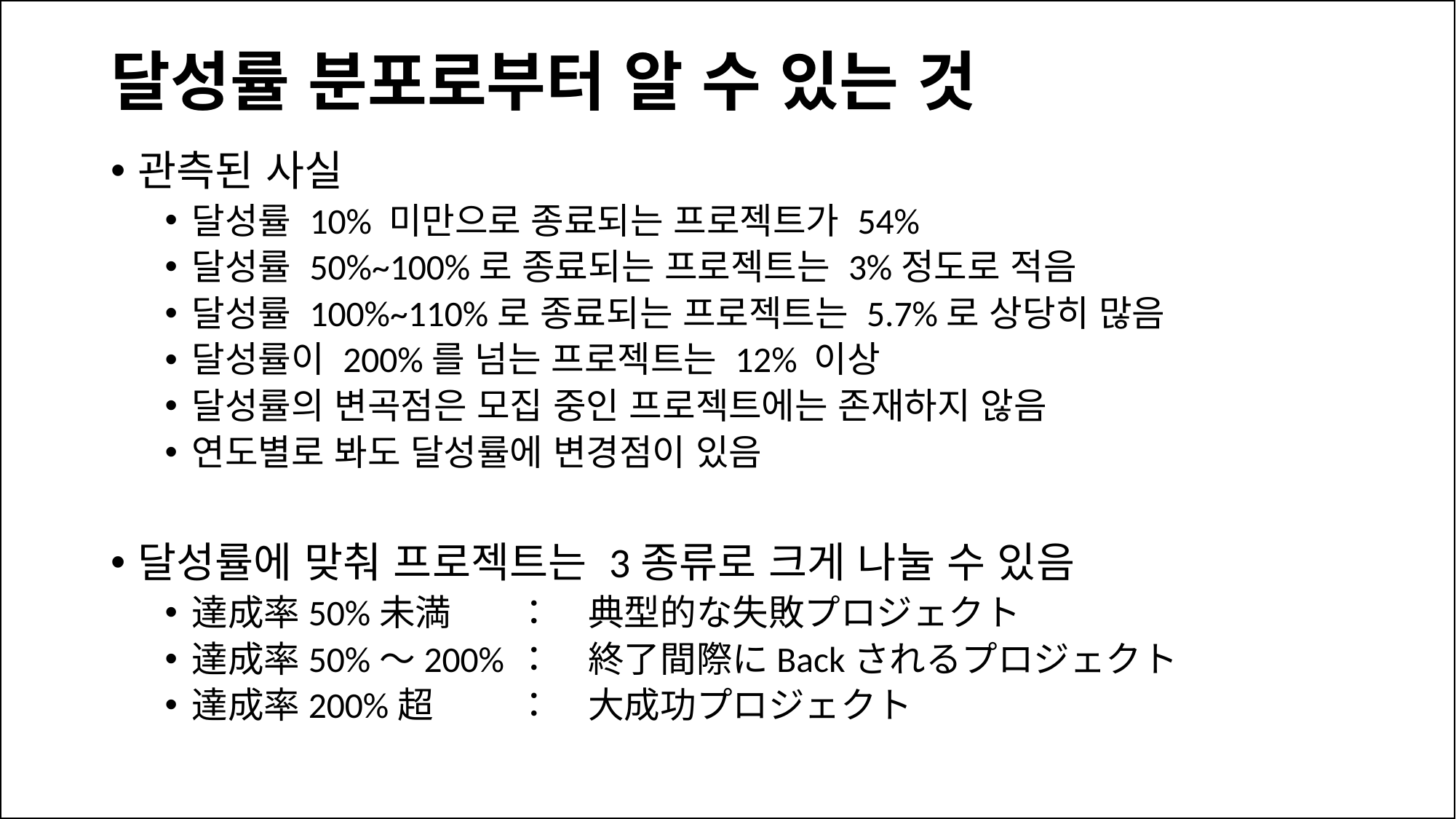

# 달성률 분포로부터 알 수 있는 것
관측된 사실
달성률 10% 미만으로 종료되는 프로젝트가 54%
달성률 50%~100%로 종료되는 프로젝트는 3%정도로 적음
달성률 100%~110%로 종료되는 프로젝트는 5.7%로 상당히 많음
달성률이 200%를 넘는 프로젝트는 12% 이상
달성률의 변곡점은 모집 중인 프로젝트에는 존재하지 않음
연도별로 봐도 달성률에 변경점이 있음

달성률에 맞춰 프로젝트는 3종류로 크게 나눌 수 있음
達成率50%未満		：　典型的な失敗プロジェクト
達成率50%～200%	：　終了間際にBackされるプロジェクト
達成率200%超		：　大成功プロジェクト